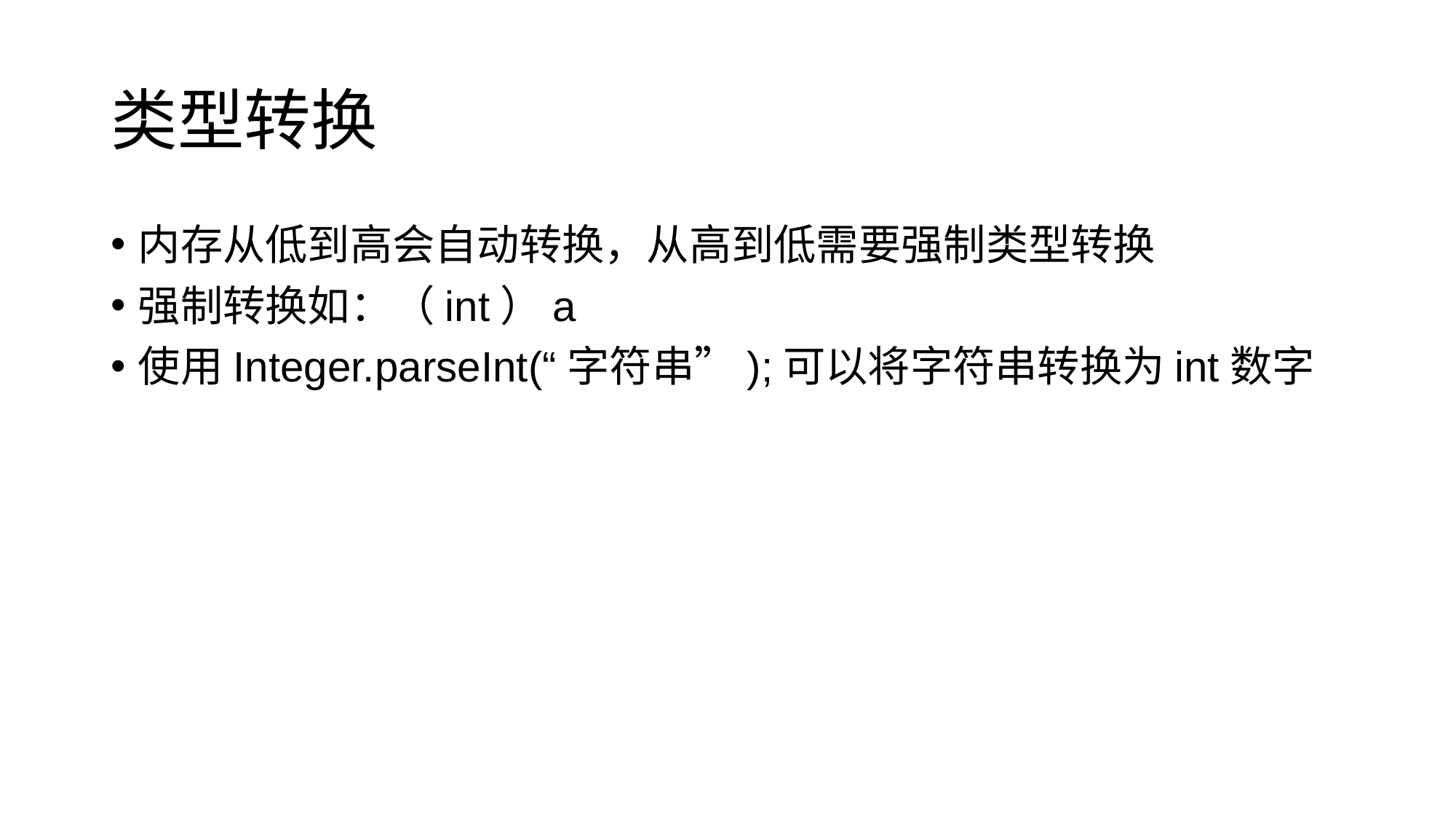

# 类型转换
内存从低到高会自动转换，从高到低需要强制类型转换
强制转换如：（int）a
使用Integer.parseInt(“字符串”);可以将字符串转换为int数字